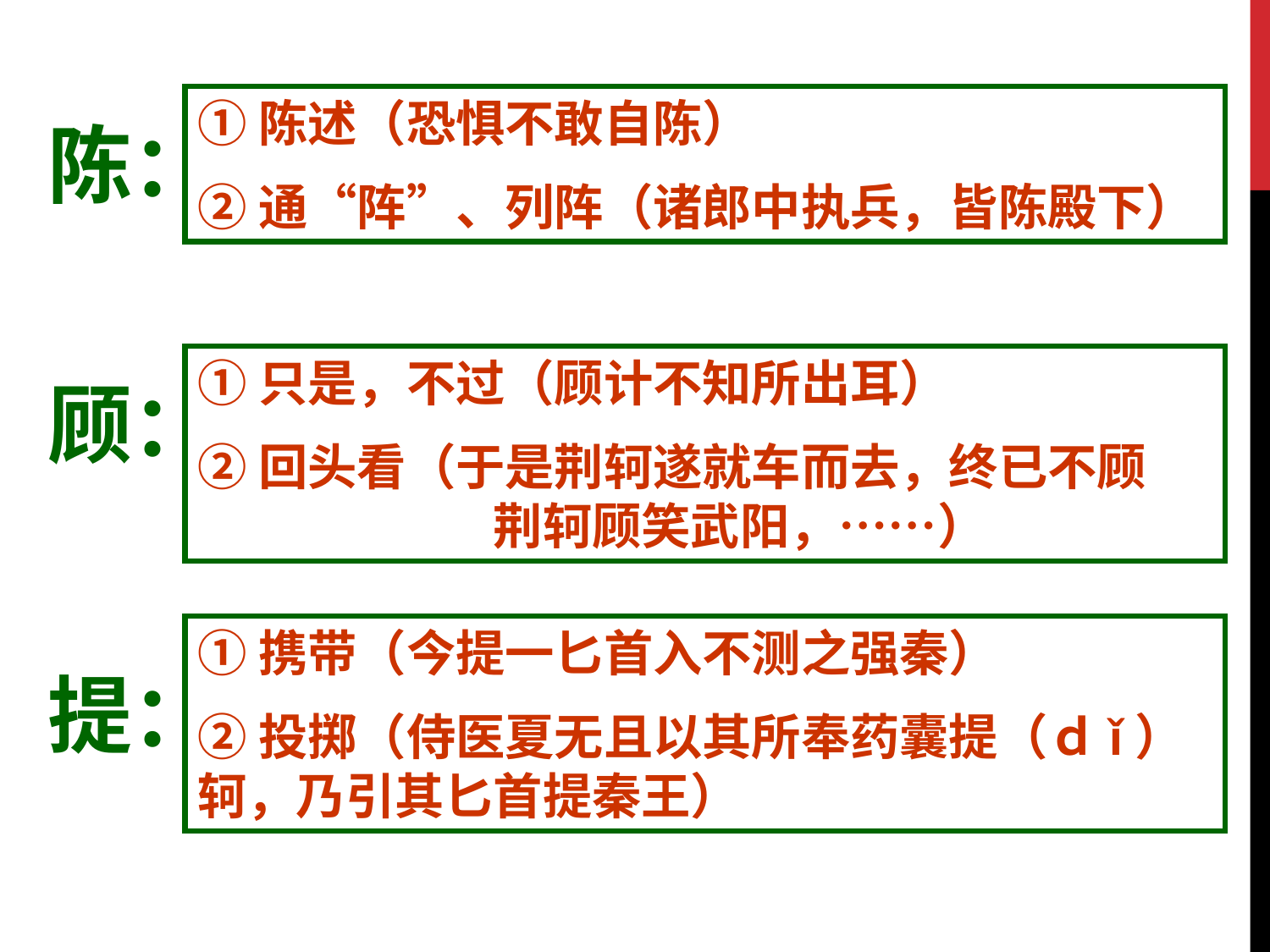

①陈述（恐惧不敢自陈）
②通“阵”、列阵（诸郎中执兵，皆陈殿下）
陈：
①只是，不过（顾计不知所出耳）
②回头看（于是荆轲遂就车而去，终已不顾  　　　　　　荆轲顾笑武阳，……）
顾：
①携带（今提一匕首入不测之强秦）
②投掷（侍医夏无且以其所奉药囊提（ｄǐ）轲，乃引其匕首提秦王）
提：